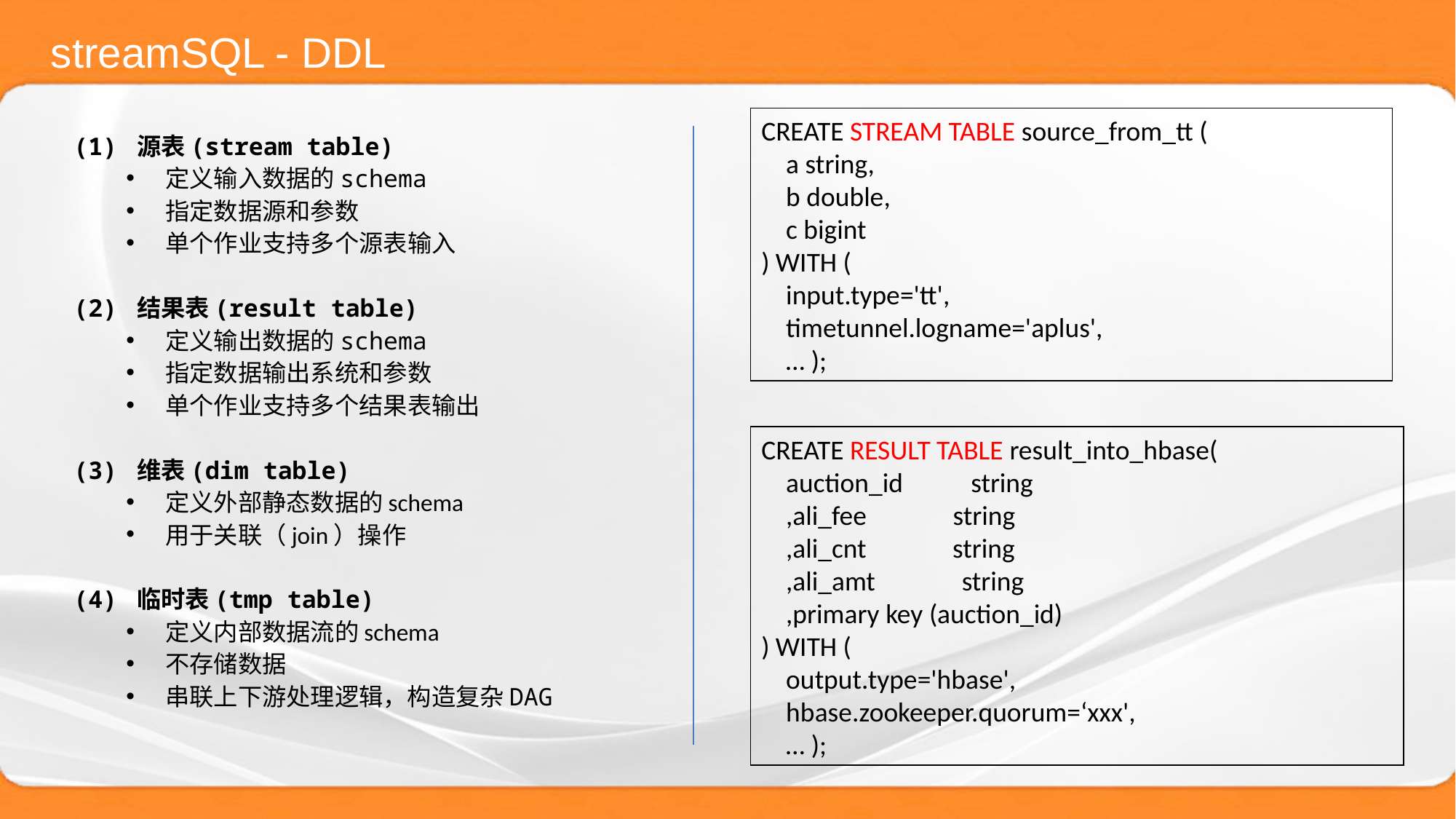

# streamSQL - DDL
CREATE STREAM TABLE source_from_tt (
    a string,
    b double,
    c bigint
) WITH (
    input.type='tt',
    timetunnel.logname='aplus',
    … );
(1) 源表(stream table)
定义输入数据的schema
指定数据源和参数
单个作业支持多个源表输入

(2) 结果表(result table)
定义输出数据的schema
指定数据输出系统和参数
单个作业支持多个结果表输出

(3) 维表(dim table)
定义外部静态数据的schema
用于关联（join）操作

(4) 临时表(tmp table)
定义内部数据流的schema
不存储数据
串联上下游处理逻辑，构造复杂DAG

CREATE RESULT TABLE result_into_hbase(
    auction_id           string
    ,ali_fee              string
    ,ali_cnt              string
    ,ali_amt              string
    ,primary key (auction_id)
) WITH (
    output.type='hbase',
    hbase.zookeeper.quorum=‘xxx',
    … );